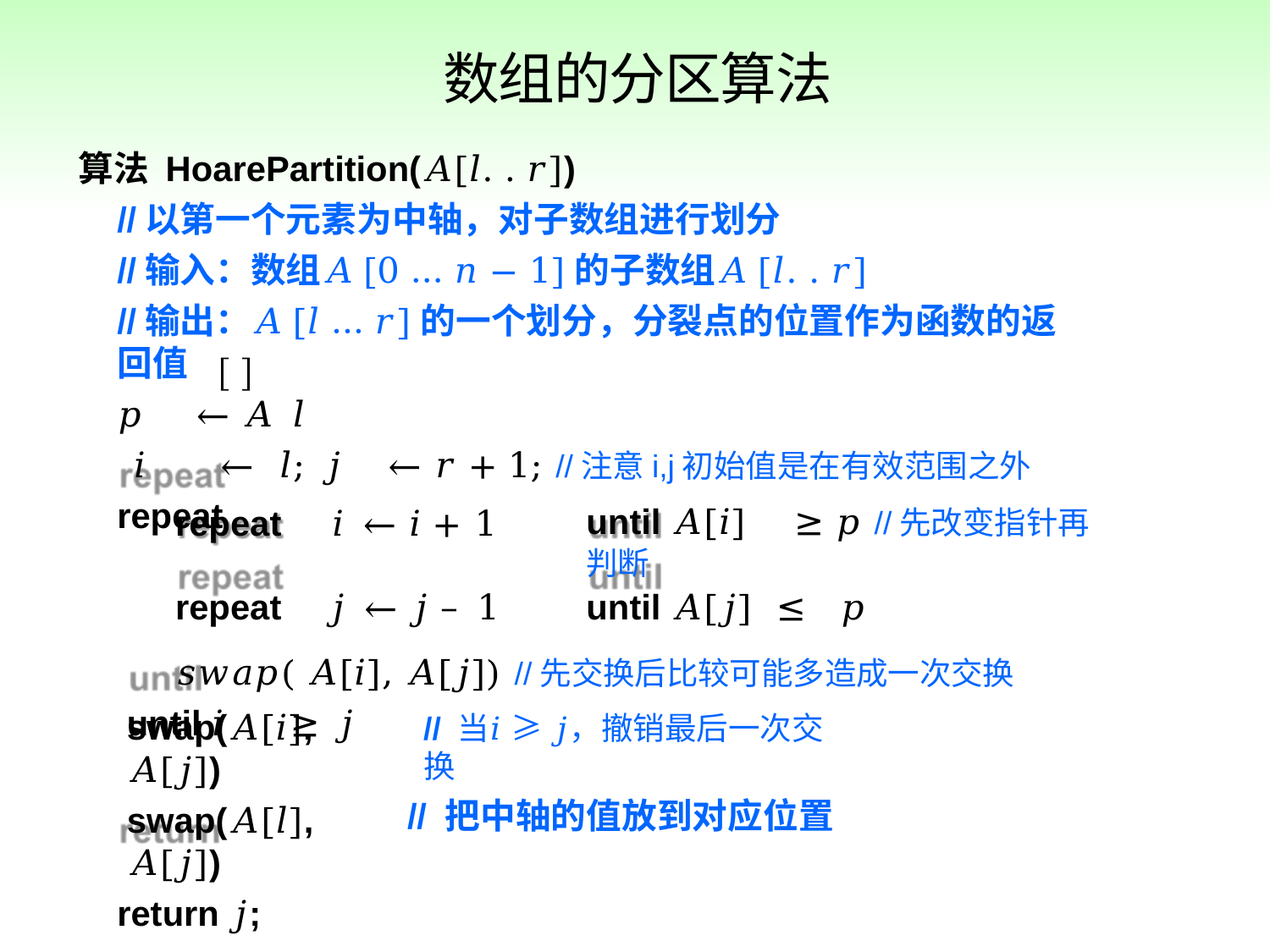

# 数组的分区算法
算法 HoarePartition(𝐴[𝑙. . 𝑟])
//以第一个元素为中轴，对子数组进行划分
//输入：数组𝐴[0 … 𝑛 − 1]的子数组𝐴[𝑙. . 𝑟]
//输出：𝐴[𝑙 … 𝑟]的一个划分，分裂点的位置作为函数的返回值
𝑝	← 𝐴 𝑙
𝑖	←  𝑙; 𝑗	← 𝑟 + 1; //注意i,j初始值是在有效范围之外
repeat

𝑠𝑤𝑎𝑝( 𝐴[𝑖], 𝐴[𝑗]) //先交换后比较可能多造成一次交换
until 𝑖	≥	𝑗

| repeat | 𝑖 | ← 𝑖 + 1 | until 𝐴[𝑖] ≥ 𝑝 //先改变指针再判断 |
| --- | --- | --- | --- |
| repeat | 𝑗 | ← 𝑗 – 1 | until 𝐴[𝑗] ≤ 𝑝 |

swap(𝐴[𝑖], 𝐴[𝑗])
swap(𝐴[𝑙], 𝐴[𝑗])
return 𝑗;
// 当𝑖 ≥ 𝑗，撤销最后一次交换
// 把中轴的值放到对应位置